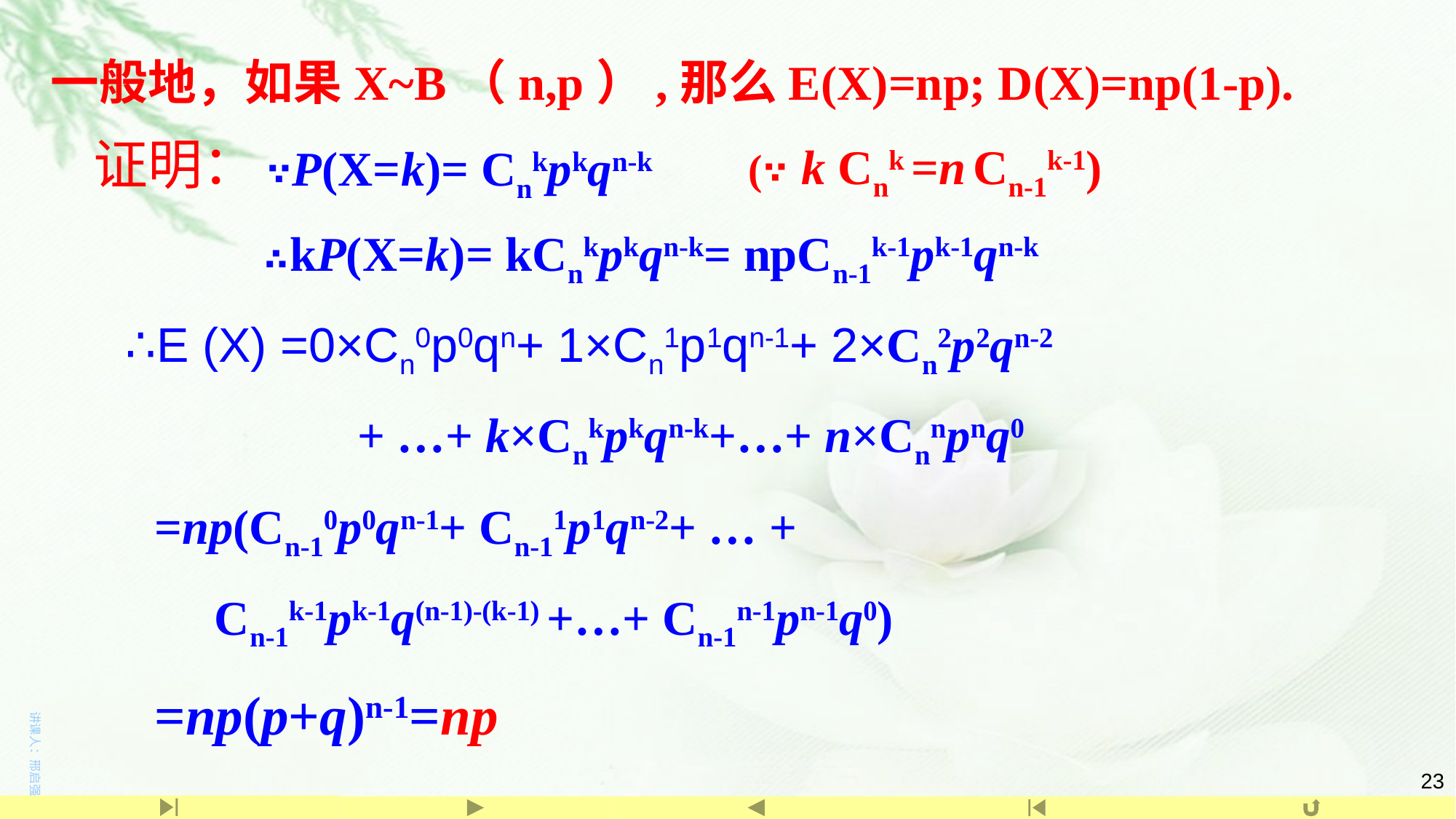

一般地，如果X~B（n,p）,那么E(X)=np; D(X)=np(1-p).
证明：
(∵ k Cnk =n Cn-1k-1)
∵P(X=k)= Cnkpkqn-k
∴kP(X=k)= kCnkpkqn-k= npCn-1k-1pk-1qn-k
∴E (X) =0×Cn0p0qn+ 1×Cn1p1qn-1+ 2×Cn2p2qn-2
                   + …+ k×Cnkpkqn-k+…+ n×Cnnpnq0
=np(Cn-10p0qn-1+ Cn-11p1qn-2+ … +
　Cn-1k-1pk-1q(n-1)-(k-1) +…+ Cn-1n-1pn-1q0)
=np(p+q)n-1=np